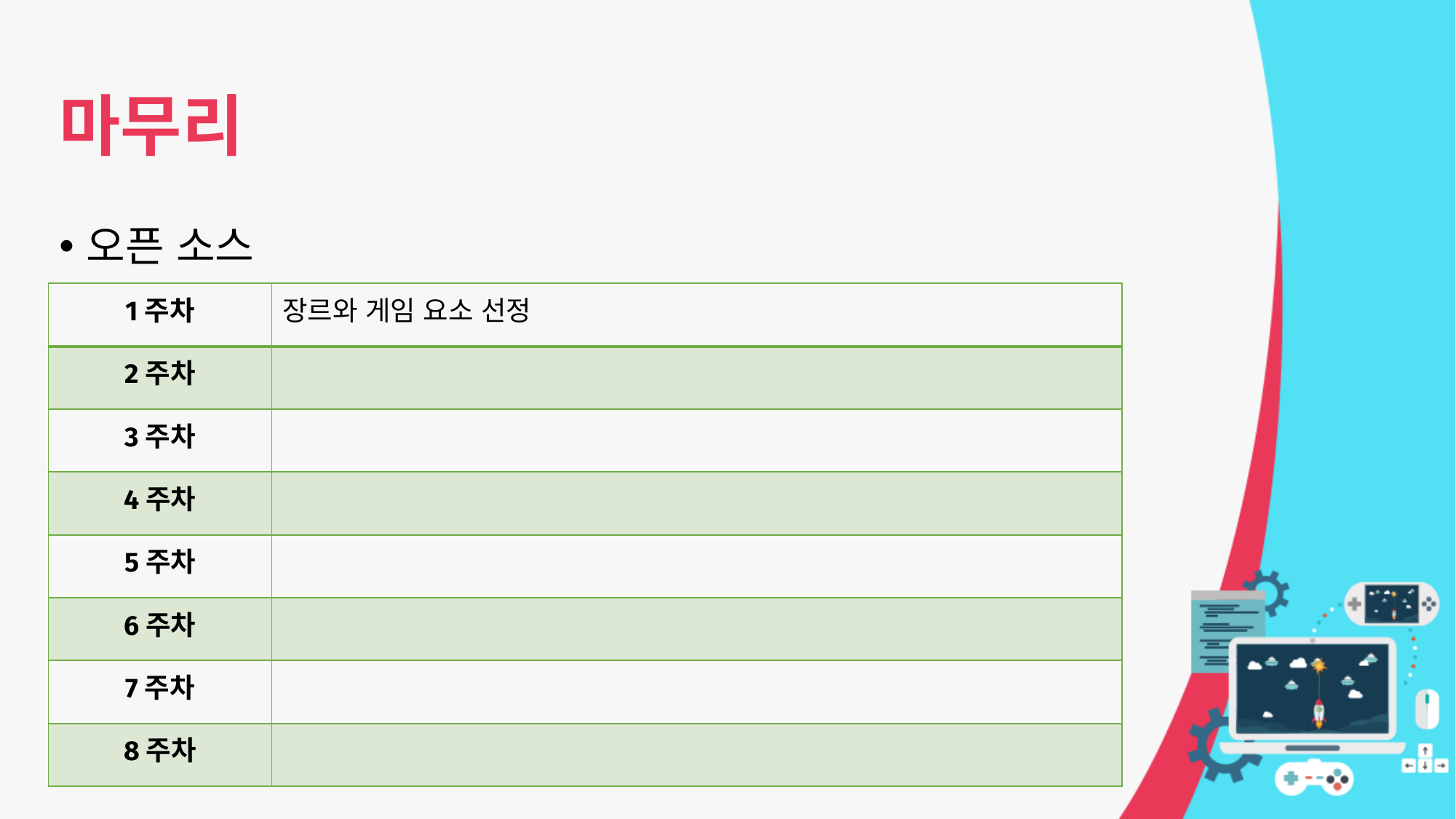

# 마무리
오픈 소스

| 1주차 | 장르와 게임 요소 선정 |
| --- | --- |
| 2주차 |  |
| 3주차 |  |
| 4주차 |  |
| 5주차 |  |
| 6주차 |  |
| 7주차 |  |
| 8주차 |  |